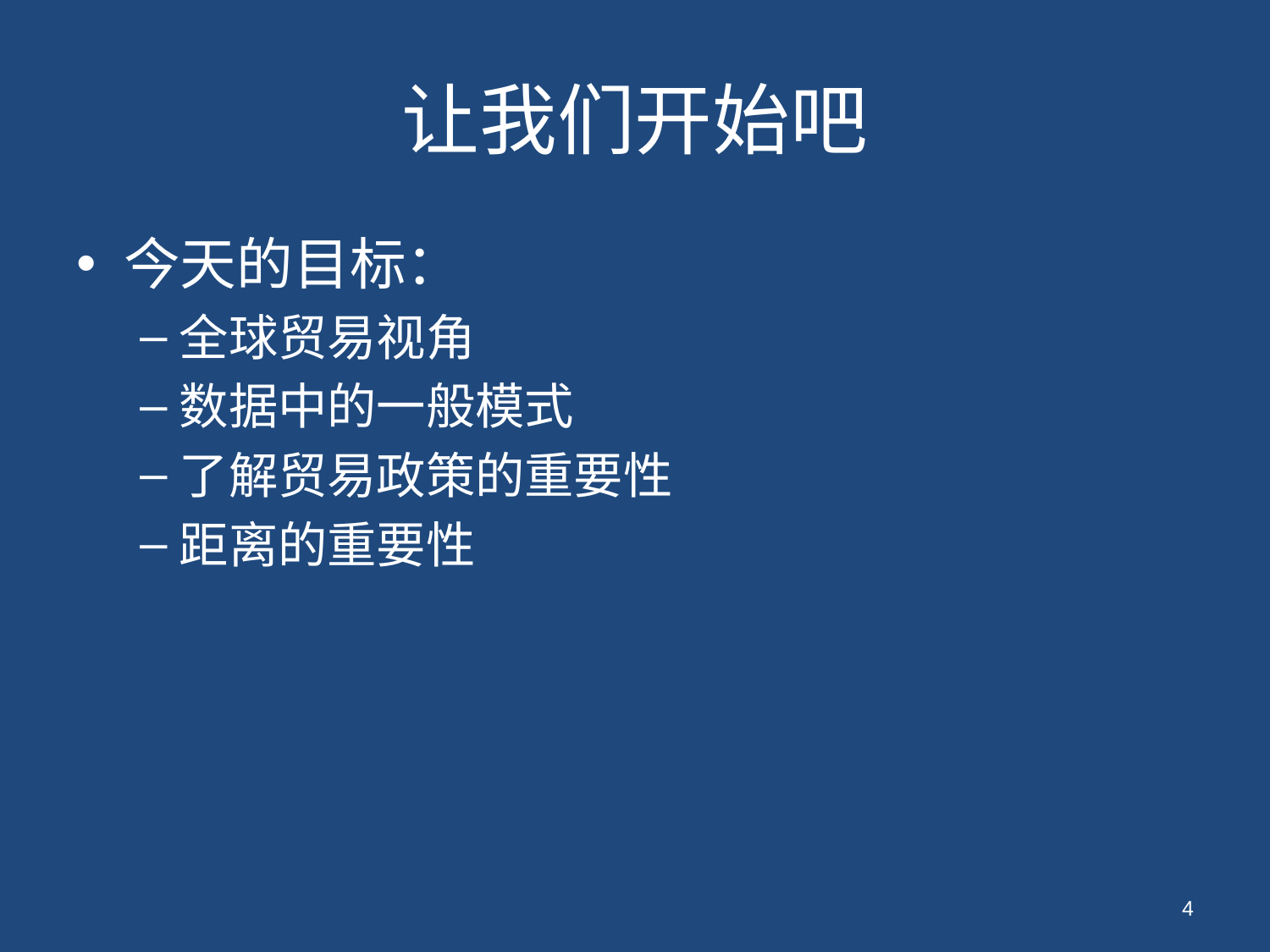

# 让我们开始吧
今天的目标：
全球贸易视角
数据中的一般模式
了解贸易政策的重要性
距离的重要性
4